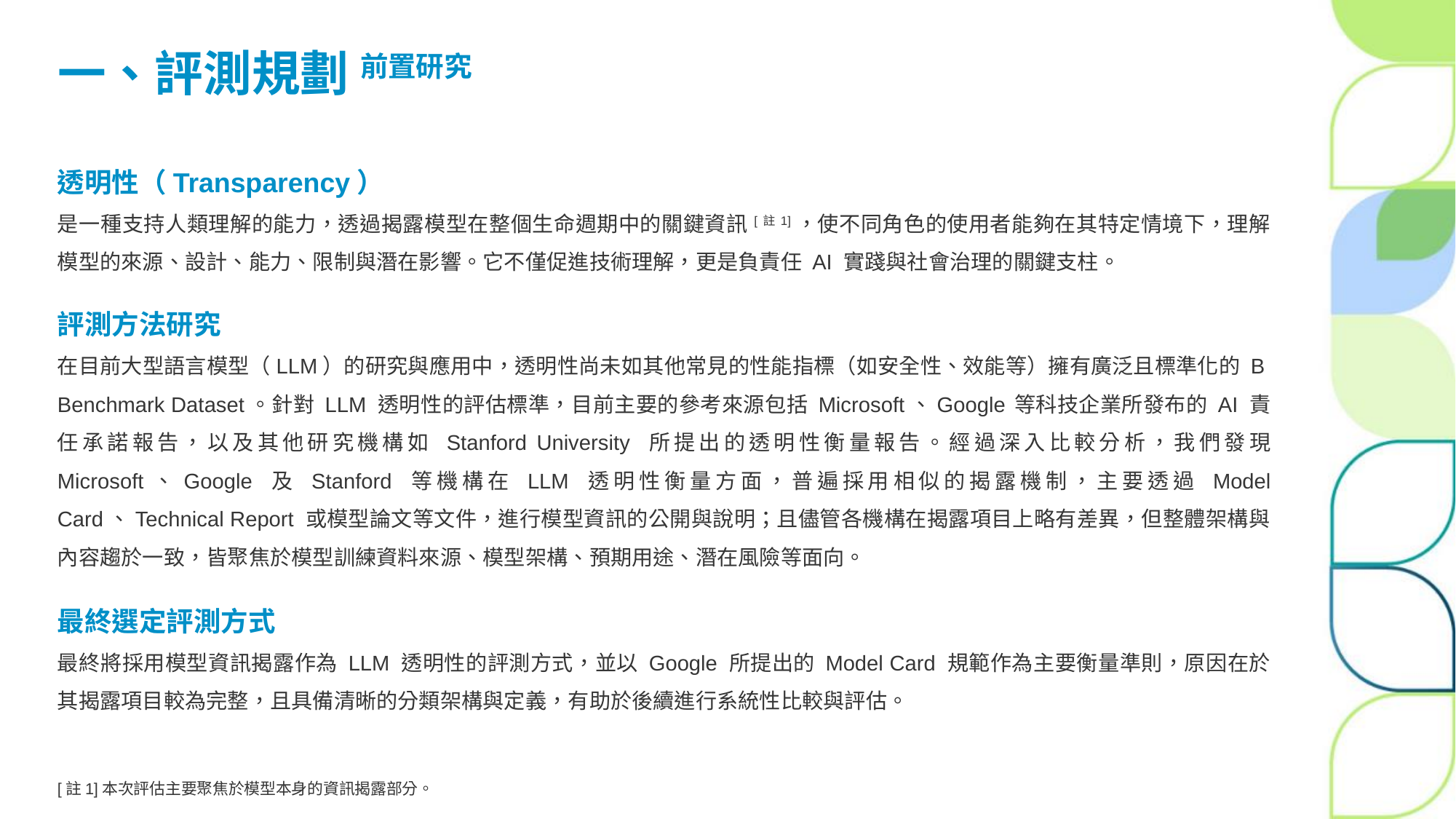

一、評測規劃 前置研究
透明性（Transparency）
是一種支持人類理解的能力，透過揭露模型在整個生命週期中的關鍵資訊[註1]，使不同角色的使用者能夠在其特定情境下，理解模型的來源、設計、能力、限制與潛在影響。它不僅促進技術理解，更是負責任 AI 實踐與社會治理的關鍵支柱。
評測方法研究
在目前大型語言模型（LLM）的研究與應用中，透明性尚未如其他常見的性能指標（如安全性、效能等）擁有廣泛且標準化的 B  Benchmark Dataset。針對 LLM 透明性的評估標準，目前主要的參考來源包括 Microsoft、Google 等科技企業所發布的 AI 責任承諾報告，以及其他研究機構如 Stanford University 所提出的透明性衡量報告。經過深入比較分析，我們發現 Microsoft、Google 及 Stanford 等機構在 LLM 透明性衡量方面，普遍採用相似的揭露機制，主要透過 Model Card、Technical Report 或模型論文等文件，進行模型資訊的公開與說明；且儘管各機構在揭露項目上略有差異，但整體架構與內容趨於一致，皆聚焦於模型訓練資料來源、模型架構、預期用途、潛在風險等面向。
最終選定評測方式
最終將採用模型資訊揭露作為 LLM 透明性的評測方式，並以 Google 所提出的 Model Card 規範作為主要衡量準則，原因在於其揭露項目較為完整，且具備清晰的分類架構與定義，有助於後續進行系統性比較與評估。
[註1]本次評估主要聚焦於模型本身的資訊揭露部分。